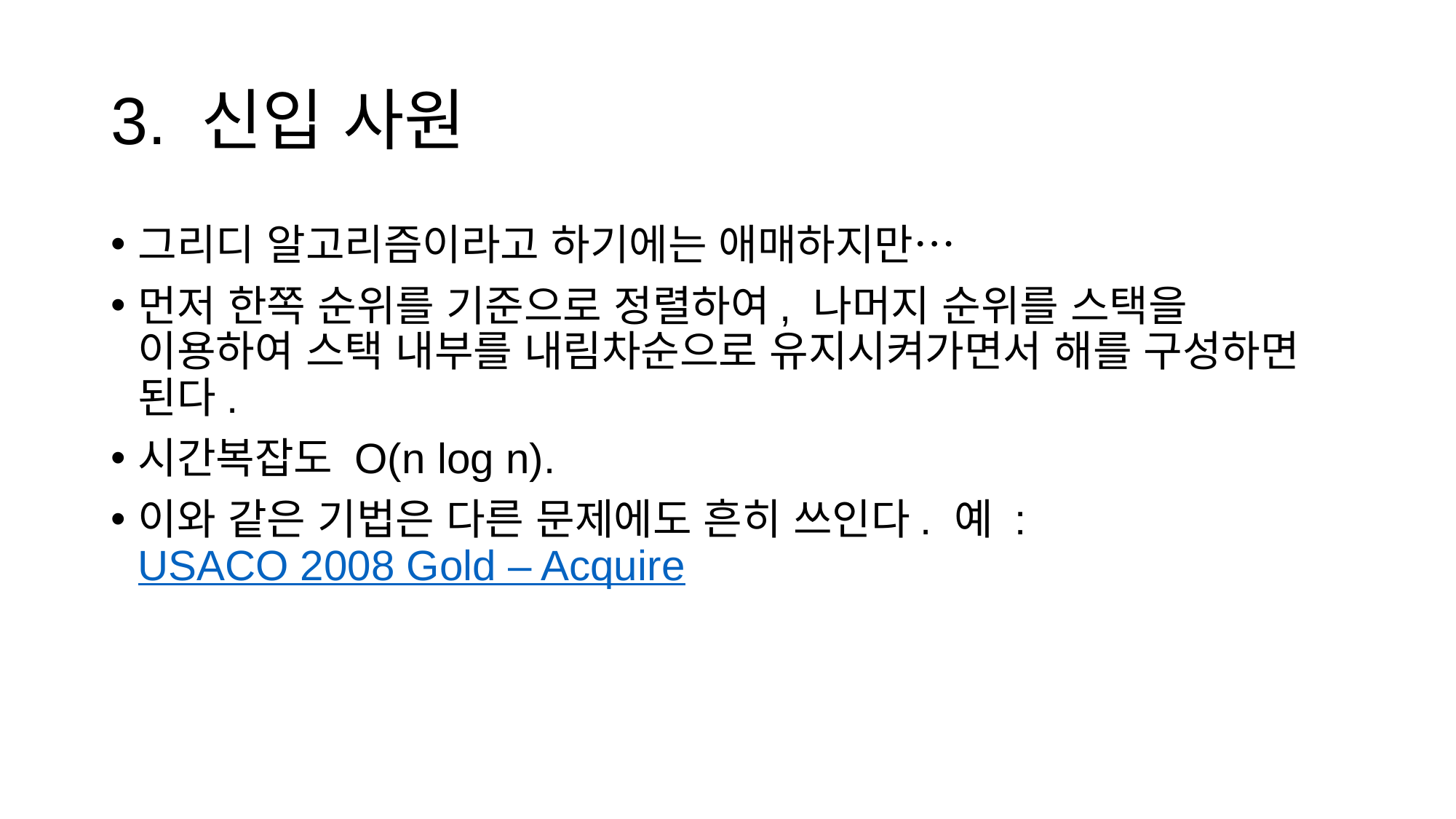

# 3. 신입 사원
그리디 알고리즘이라고 하기에는 애매하지만…
먼저 한쪽 순위를 기준으로 정렬하여, 나머지 순위를 스택을 이용하여 스택 내부를 내림차순으로 유지시켜가면서 해를 구성하면 된다.
시간복잡도 O(n log n).
이와 같은 기법은 다른 문제에도 흔히 쓰인다. 예 : USACO 2008 Gold – Acquire